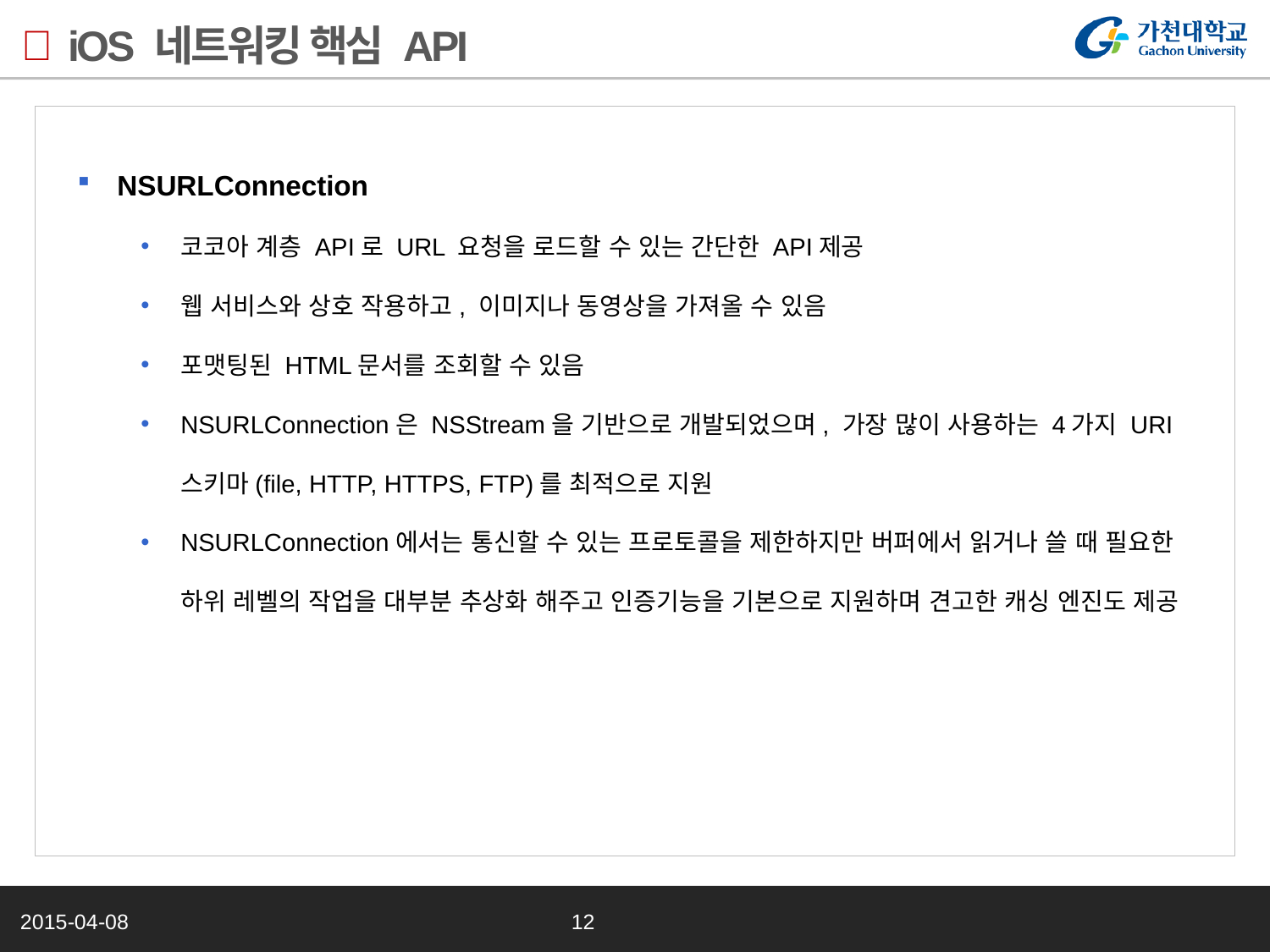

# iOS 네트워킹 핵심 API

NSURLConnection
코코아 계층 API로 URL 요청을 로드할 수 있는 간단한 API제공
웹 서비스와 상호 작용하고, 이미지나 동영상을 가져올 수 있음
포맷팅된 HTML문서를 조회할 수 있음
NSURLConnection은 NSStream을 기반으로 개발되었으며, 가장 많이 사용하는 4가지 URI 스키마(file, HTTP, HTTPS, FTP)를 최적으로 지원
NSURLConnection에서는 통신할 수 있는 프로토콜을 제한하지만 버퍼에서 읽거나 쓸 때 필요한 하위 레벨의 작업을 대부분 추상화 해주고 인증기능을 기본으로 지원하며 견고한 캐싱 엔진도 제공

2015-04-08
12